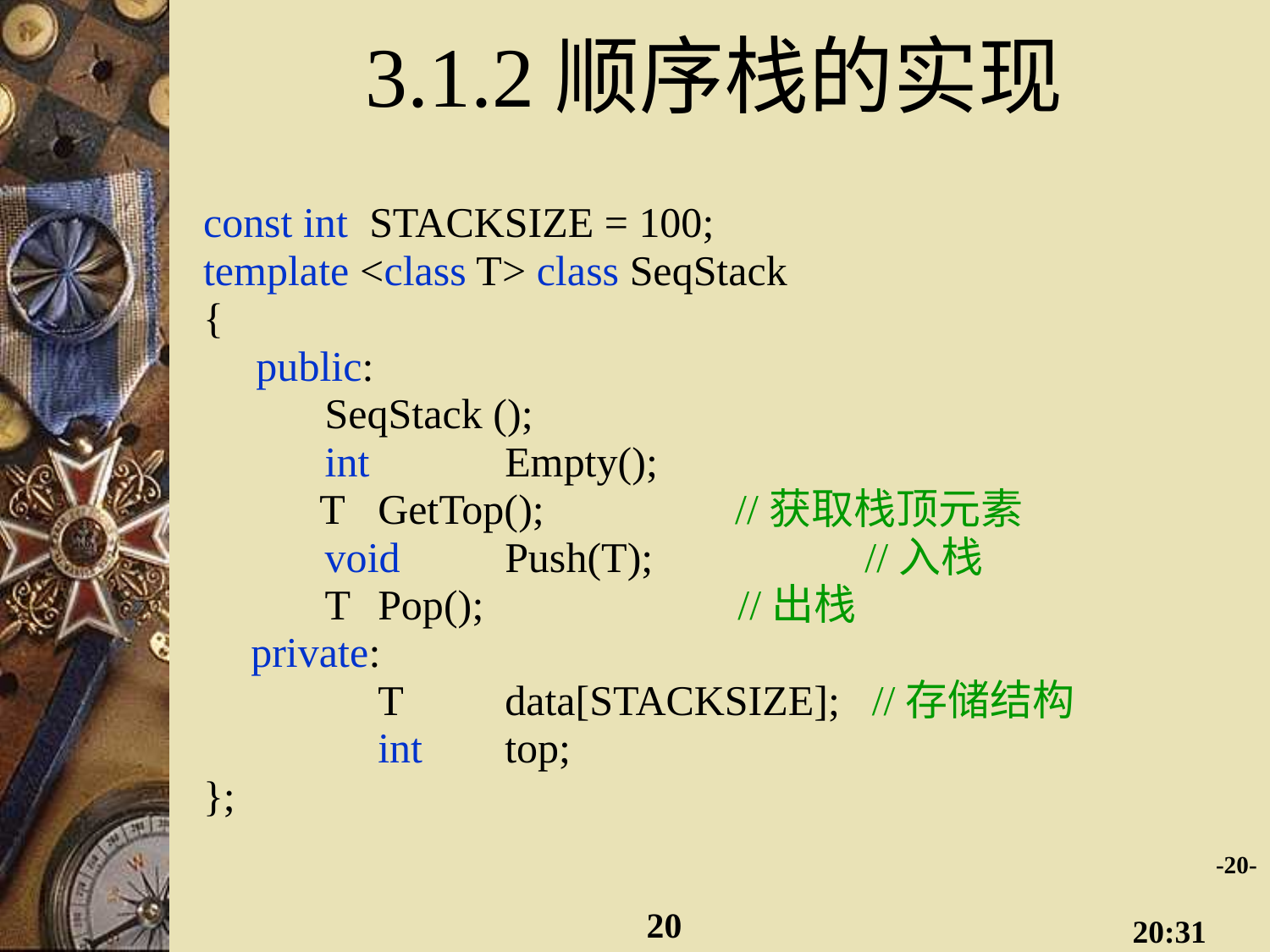

# 3.1.2顺序栈的实现
const int  STACKSIZE = 100;
template <class T> class SeqStack
{
     public:
  	       SeqStack ();
	       int 	Empty();
           T 	GetTop();                  //获取栈顶元素
	       void 	Push(T);                    //入栈
 	       T 	Pop();                        //出栈
	private:
		T 	data[STACKSIZE];   //存储结构
		int 	top;
};
-20-